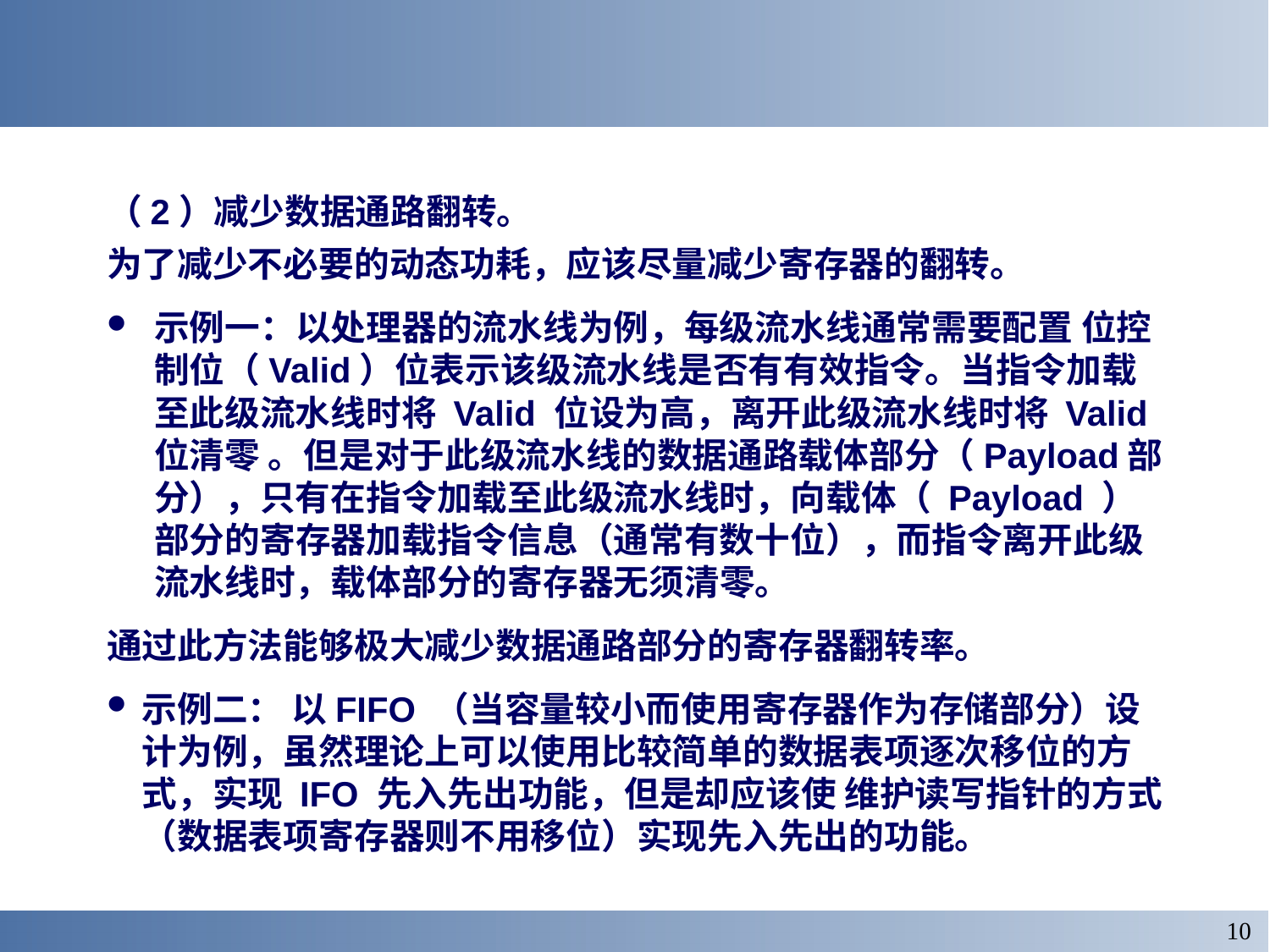

#
（2）减少数据通路翻转。
为了减少不必要的动态功耗，应该尽量减少寄存器的翻转。
示例一：以处理器的流水线为例，每级流水线通常需要配置 位控制位（Valid）位表示该级流水线是否有有效指令。当指令加载至此级流水线时将 Valid 位设为高，离开此级流水线时将 Valid 位清零 。但是对于此级流水线的数据通路载体部分（Payload部分），只有在指令加载至此级流水线时，向载体（ Payload ）部分的寄存器加载指令信息（通常有数十位），而指令离开此级流水线时，载体部分的寄存器无须清零。
通过此方法能够极大减少数据通路部分的寄存器翻转率。
示例二： 以FIFO （当容量较小而使用寄存器作为存储部分）设计为例，虽然理论上可以使用比较简单的数据表项逐次移位的方式，实现 IFO 先入先出功能，但是却应该使 维护读写指针的方式（数据表项寄存器则不用移位）实现先入先出的功能。